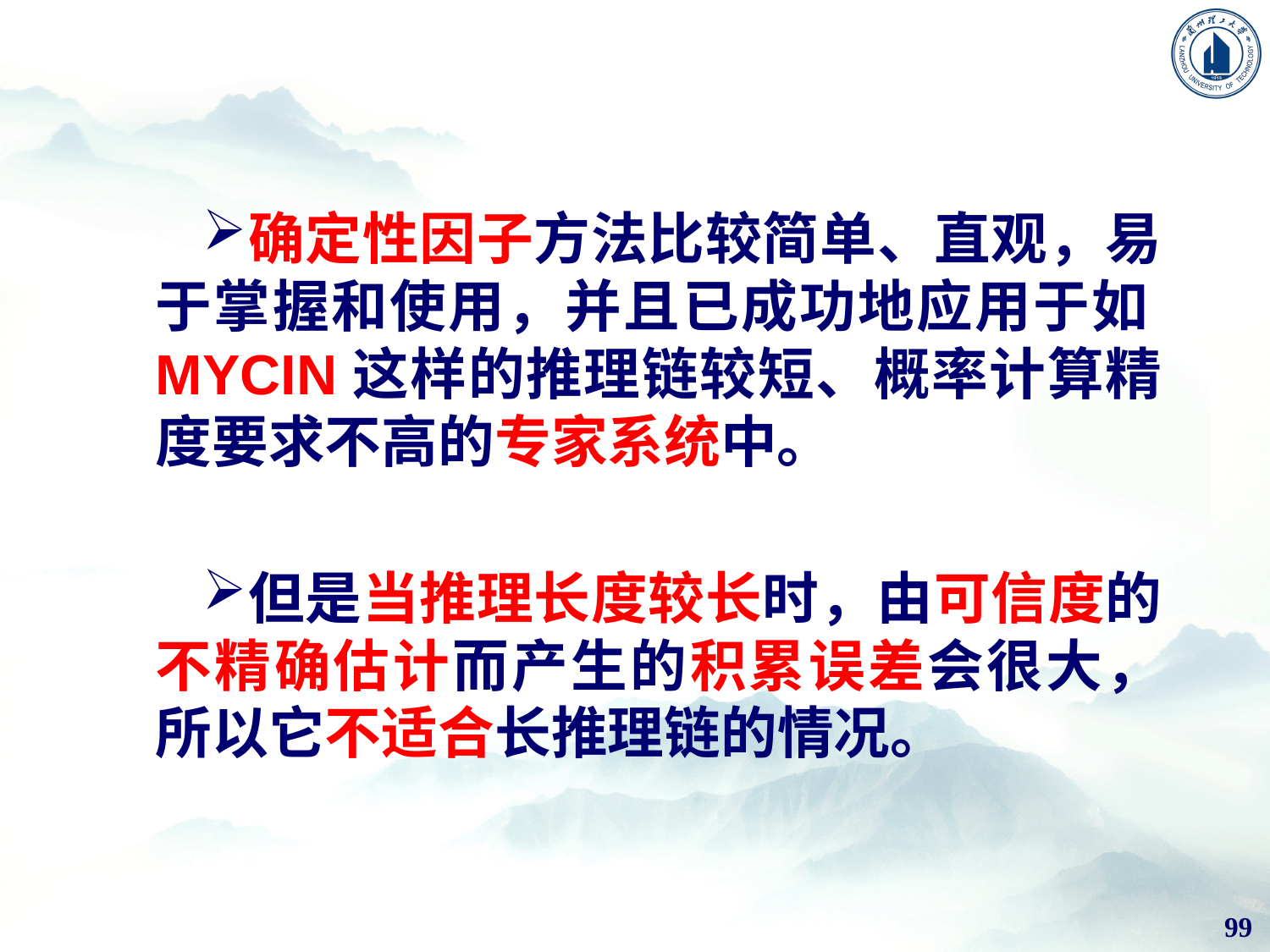

确定性因子方法比较简单、直观，易于掌握和使用，并且已成功地应用于如MYCIN这样的推理链较短、概率计算精度要求不高的专家系统中。

但是当推理长度较长时，由可信度的不精确估计而产生的积累误差会很大，所以它不适合长推理链的情况。
99